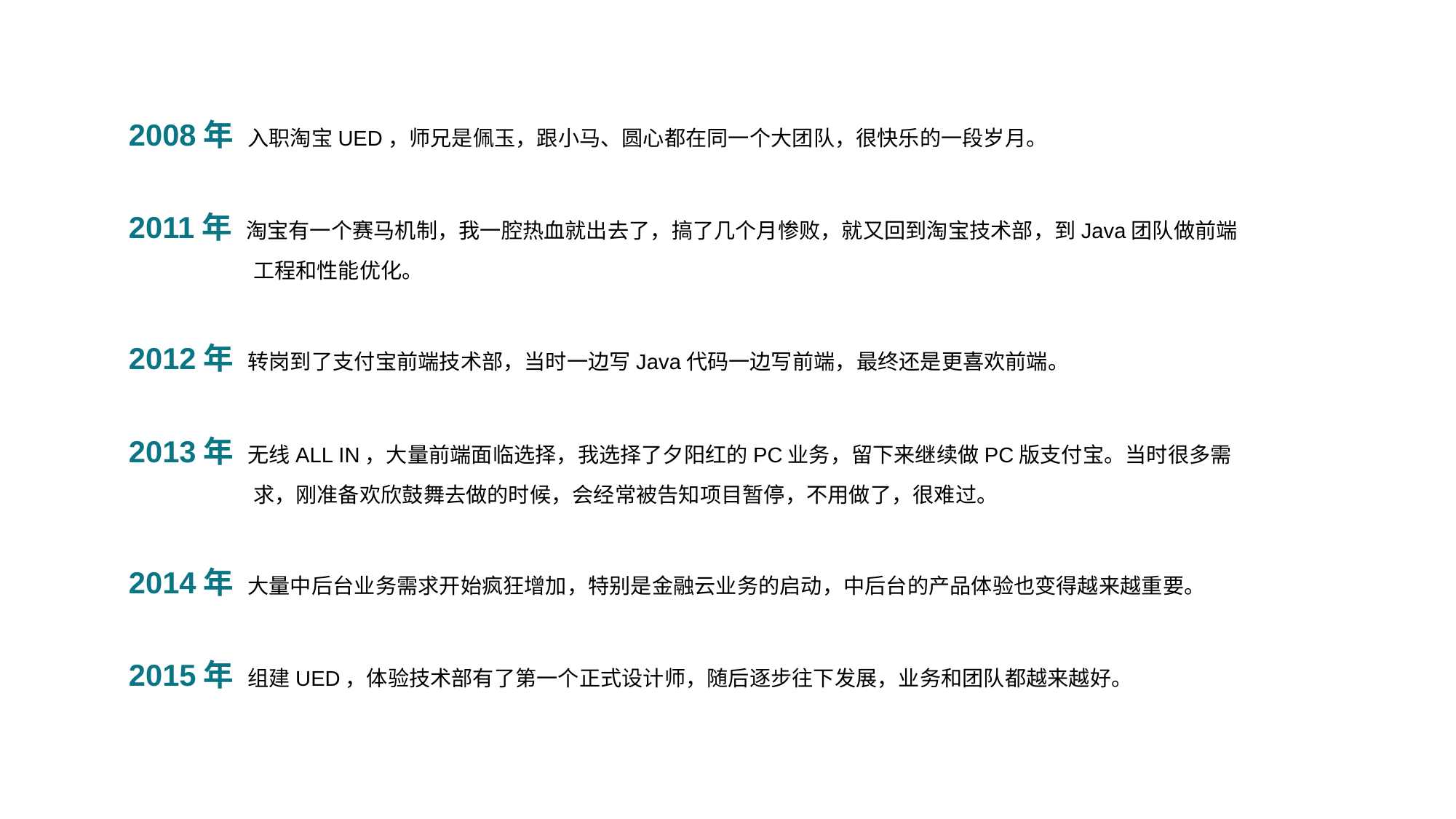

2008年  入职淘宝UED，师兄是佩玉，跟小马、圆心都在同一个大团队，很快乐的一段岁月。

2011年  淘宝有一个赛马机制，我一腔热血就出去了，搞了几个月惨败，就又回到淘宝技术部，到Java团队做前端工程和性能优化。

2012年  转岗到了支付宝前端技术部，当时一边写Java代码一边写前端，最终还是更喜欢前端。

2013年  无线ALL IN，大量前端面临选择，我选择了夕阳红的PC业务，留下来继续做PC版支付宝。当时很多需求，刚准备欢欣鼓舞去做的时候，会经常被告知项目暂停，不用做了，很难过。

2014年  大量中后台业务需求开始疯狂增加，特别是金融云业务的启动，中后台的产品体验也变得越来越重要。

2015年  组建UED，体验技术部有了第一个正式设计师，随后逐步往下发展，业务和团队都越来越好。